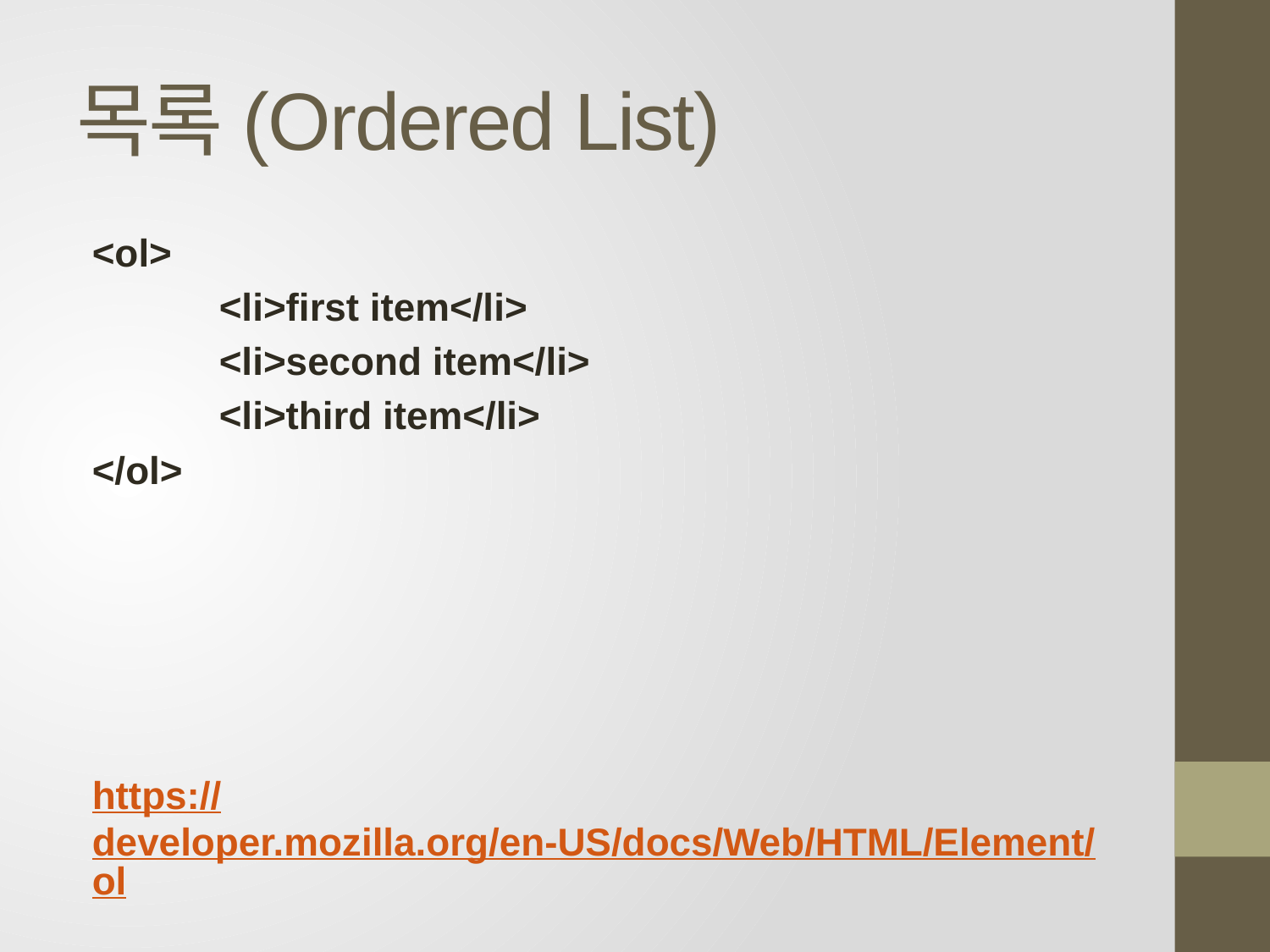

# 목록(Ordered List)
<ol>
	<li>first item</li>
	<li>second item</li>
	<li>third item</li>
</ol>

https://developer.mozilla.org/en-US/docs/Web/HTML/Element/ol